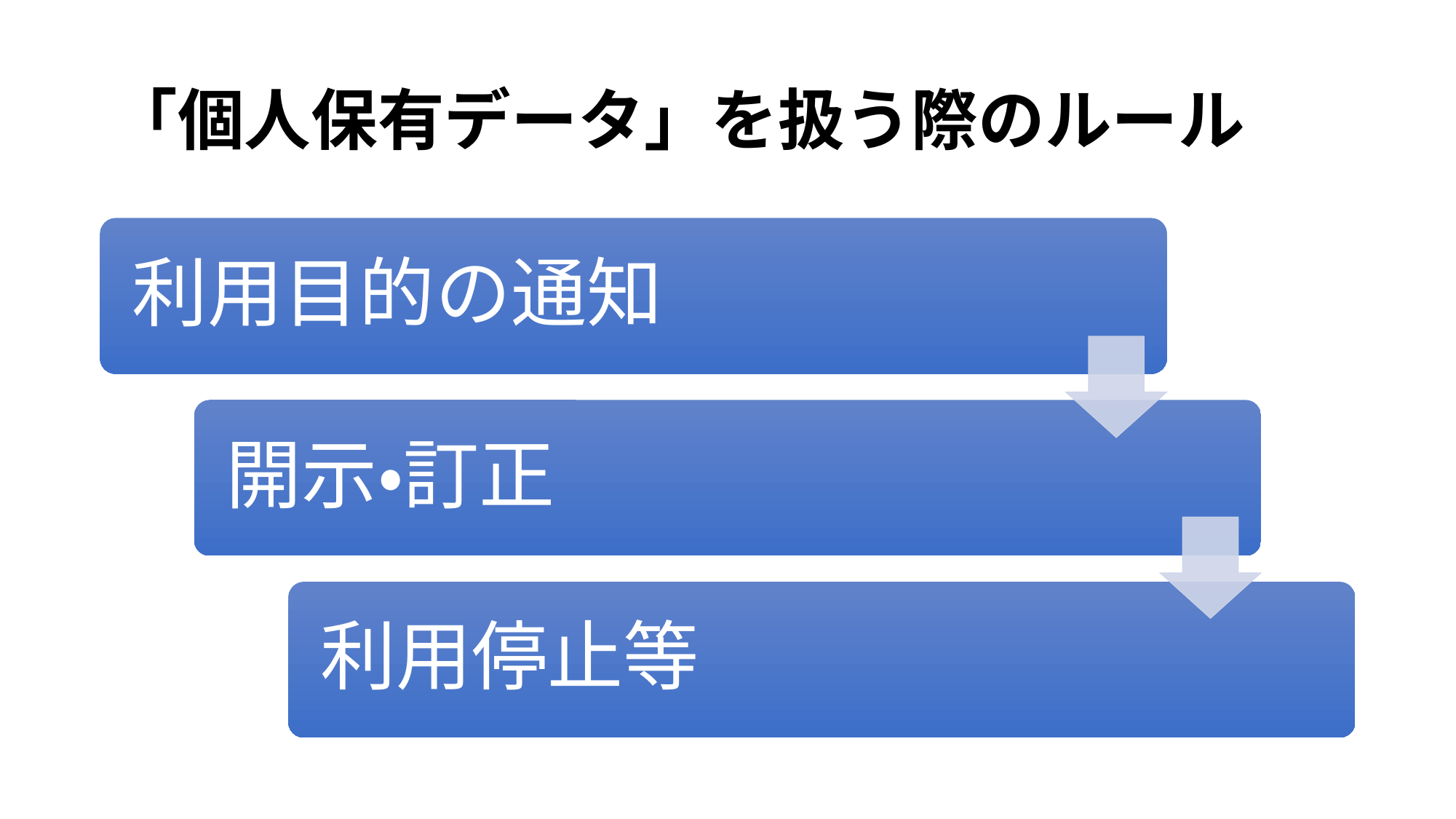

# 「個人保有データ」を扱う際のルール
利用目的の通知
開示・訂正
利用停止等